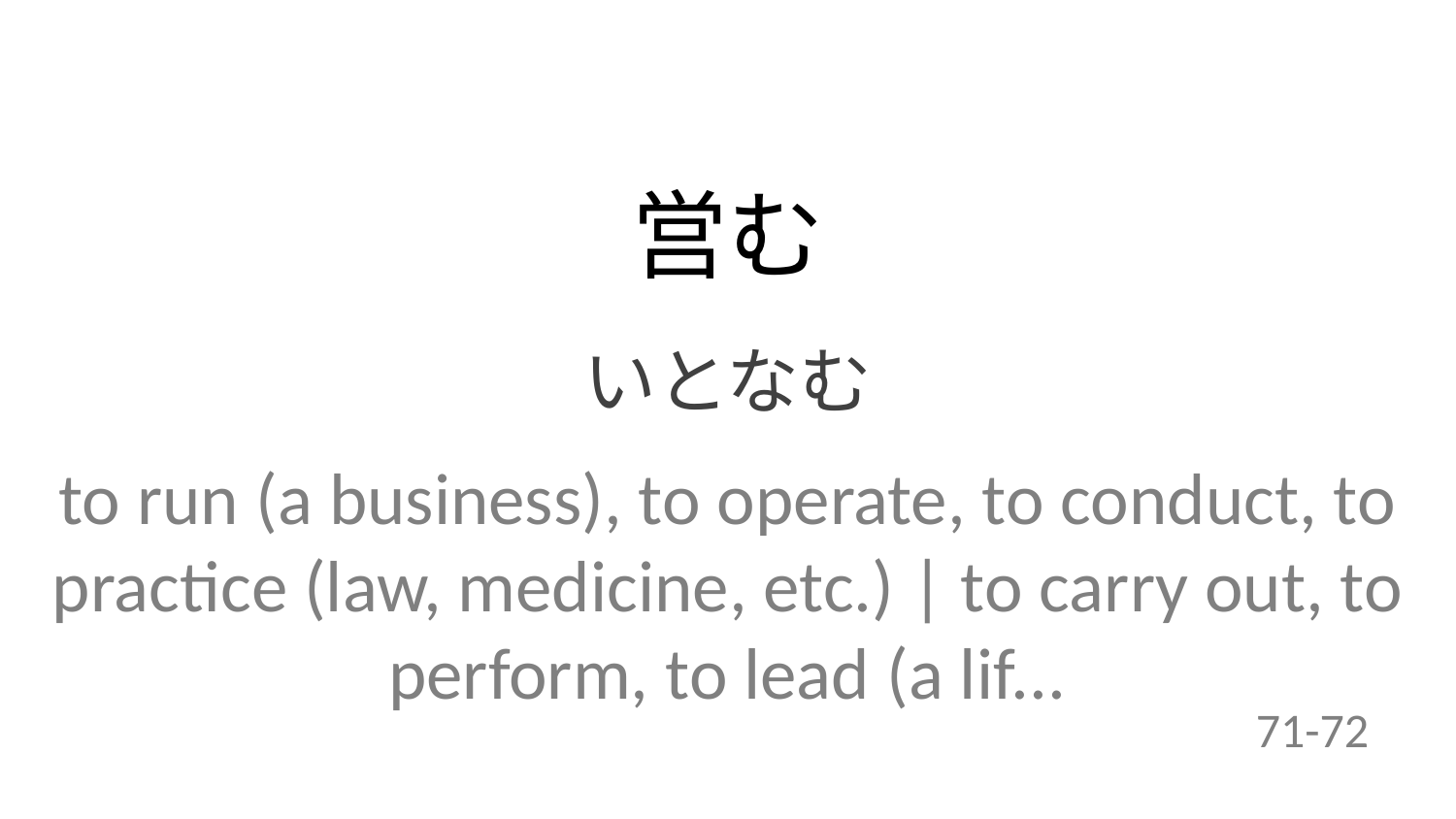

営む

いとなむ
to run (a business), to operate, to conduct, to practice (law, medicine, etc.) | to carry out, to perform, to lead (a lif...
71-72